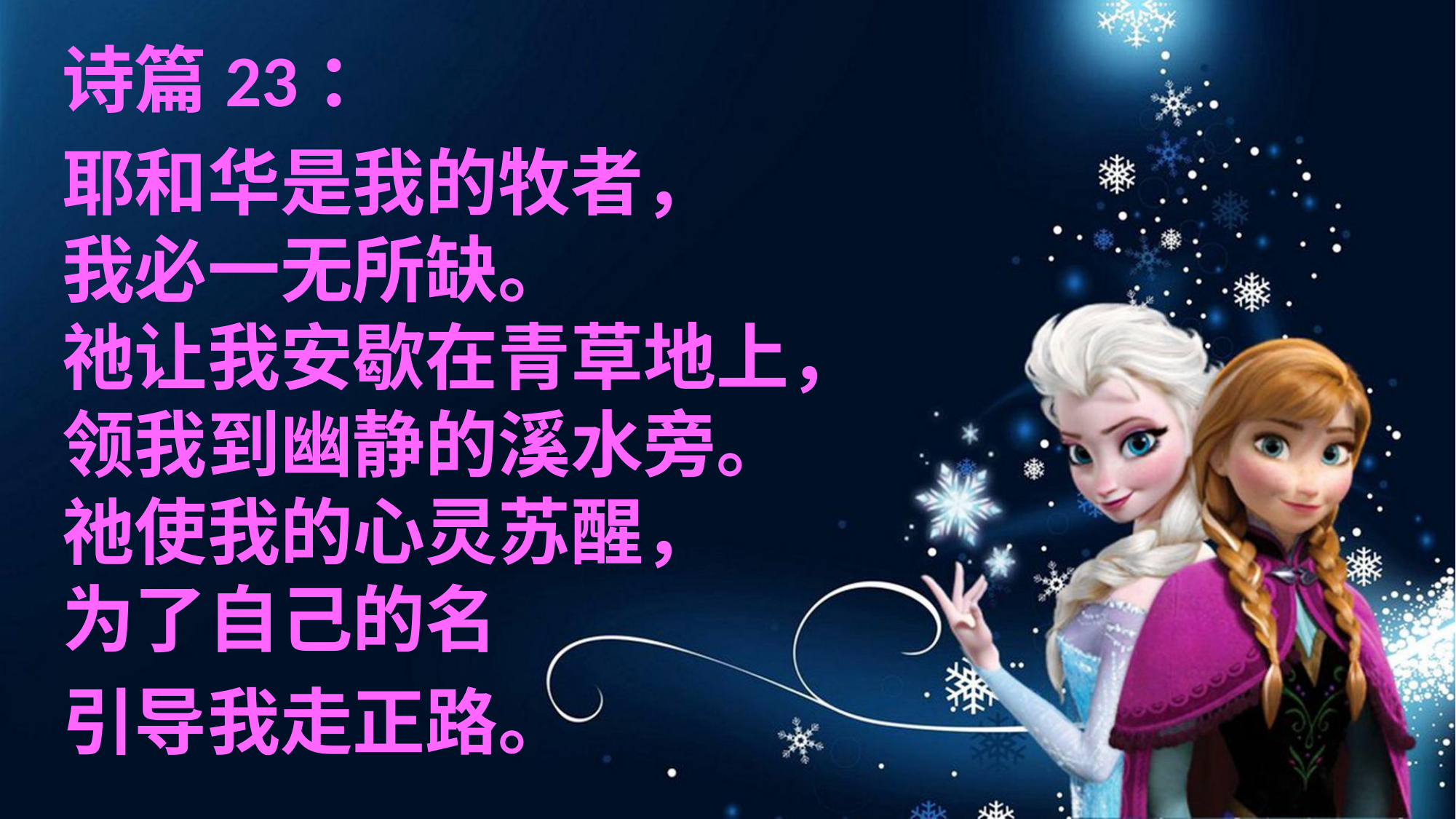

诗篇23：
耶和华是我的牧者，
我必一无所缺。
祂让我安歇在青草地上，
领我到幽静的溪水旁。
祂使我的心灵苏醒，
为了自己的名
引导我走正路。